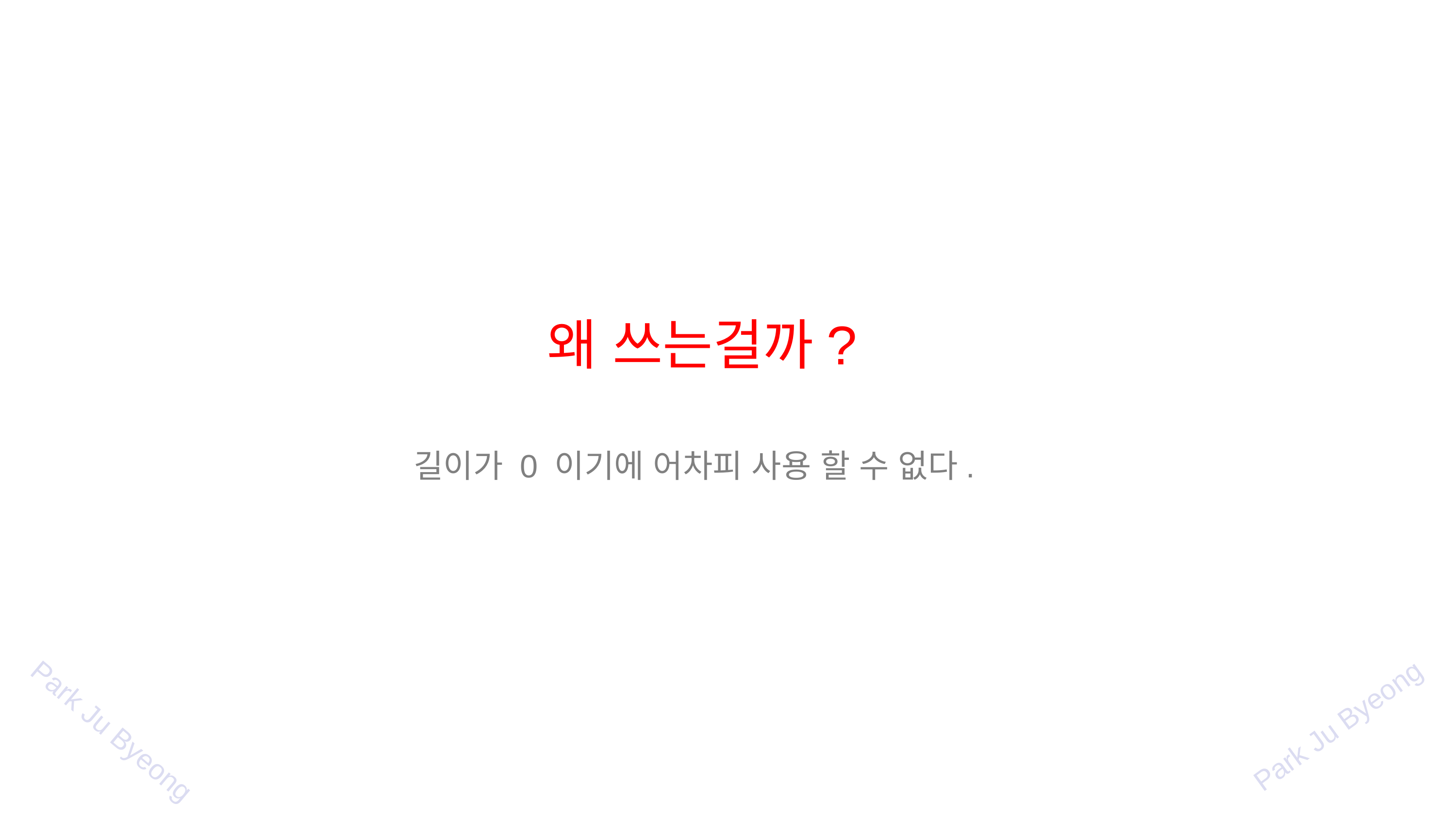

왜 쓰는걸까?
길이가 0 이기에 어차피 사용 할 수 없다.